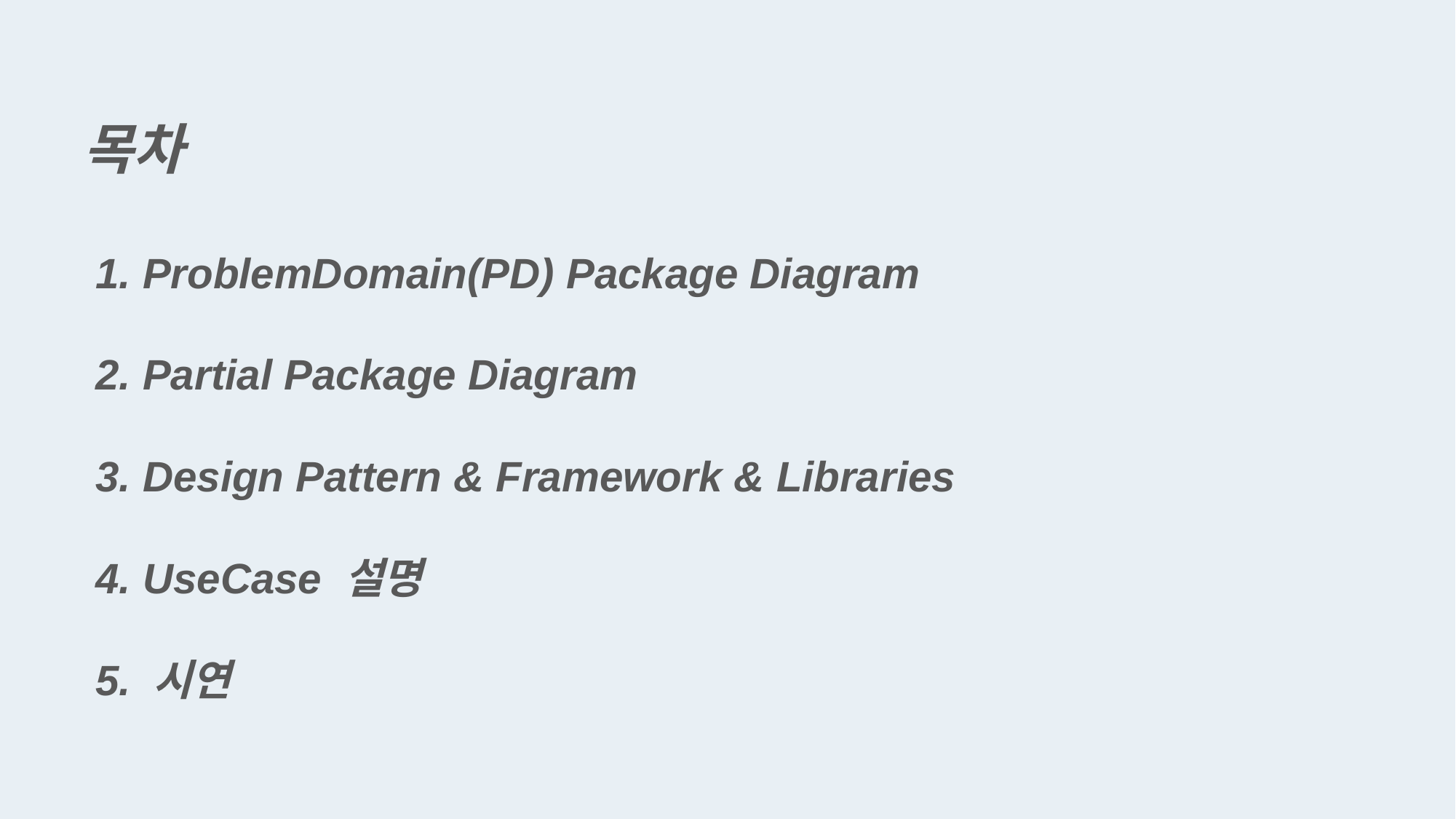

목차

 1. ProblemDomain(PD) Package Diagram

 2. Partial Package Diagram

 3. Design Pattern & Framework & Libraries

 4. UseCase 설명

 5. 시연